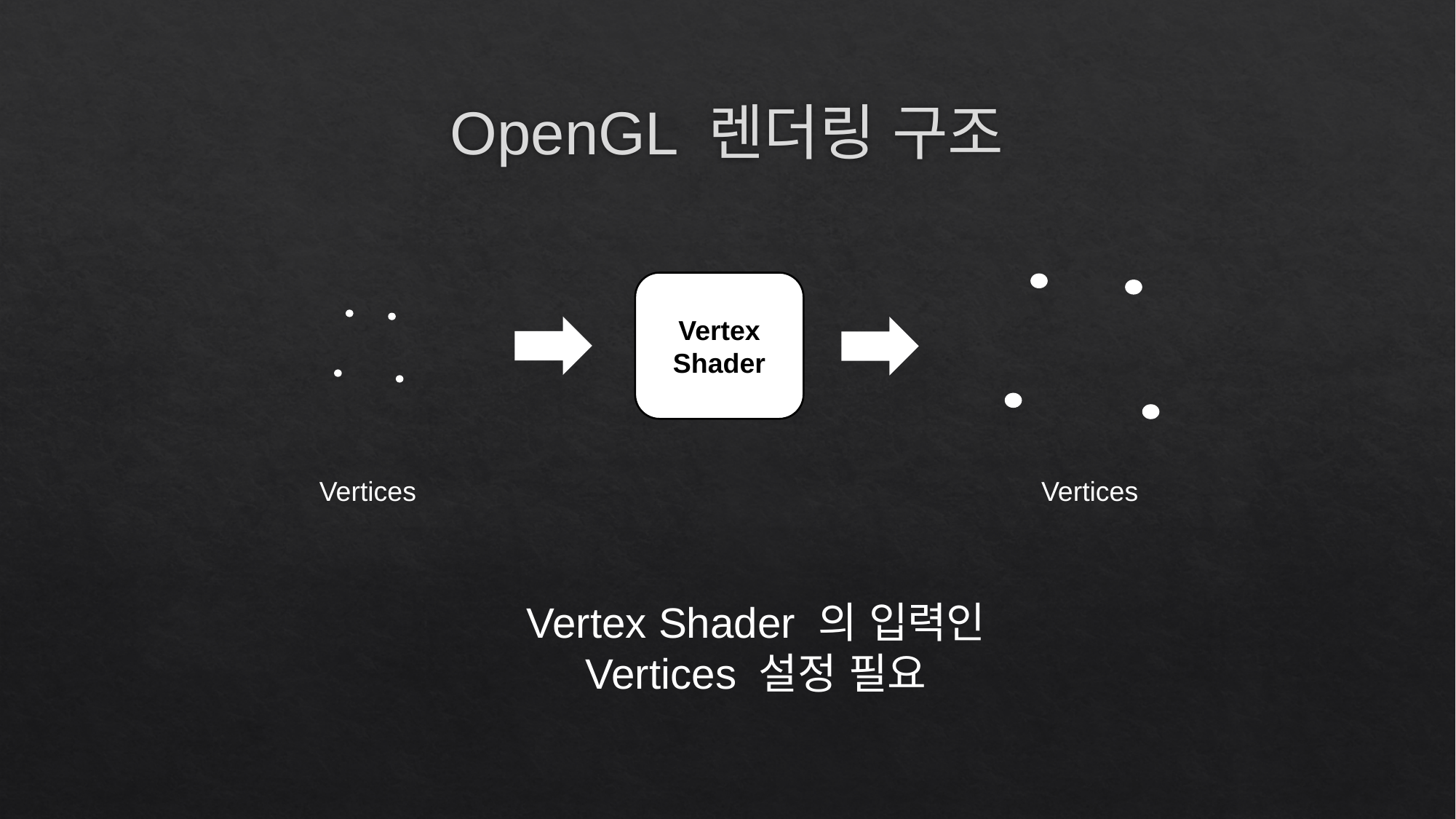

# OpenGL 렌더링 구조
Vertex Shader

Vertices
Vertices
Vertex Shader 의 입력인 Vertices 설정 필요